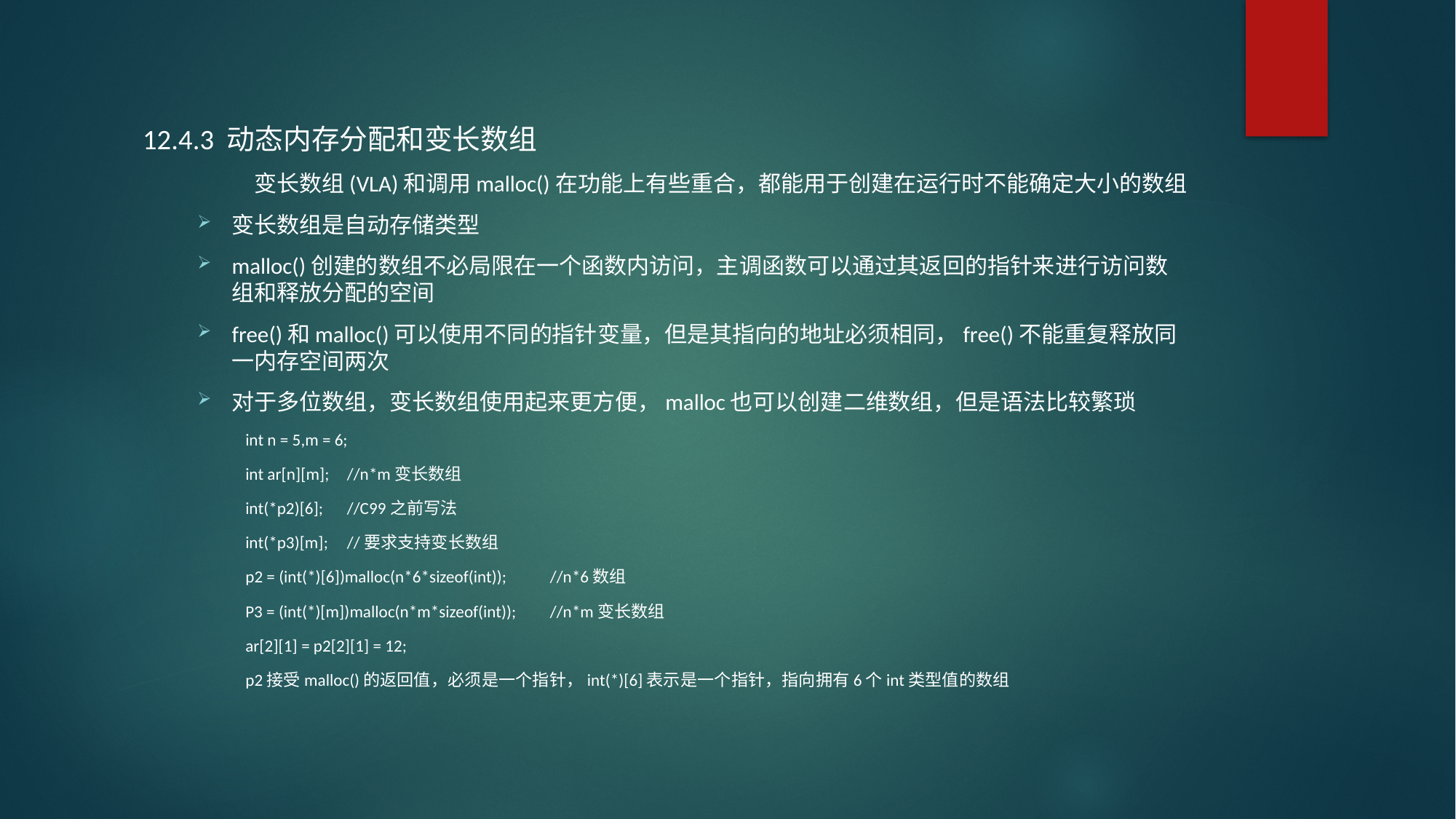

12.4.3 动态内存分配和变长数组
	 变长数组(VLA)和调用malloc()在功能上有些重合，都能用于创建在运行时不能确定大小的数组
变长数组是自动存储类型
malloc()创建的数组不必局限在一个函数内访问，主调函数可以通过其返回的指针来进行访问数组和释放分配的空间
free()和malloc()可以使用不同的指针变量，但是其指向的地址必须相同，free()不能重复释放同一内存空间两次
对于多位数组，变长数组使用起来更方便，malloc也可以创建二维数组，但是语法比较繁琐
int n = 5,m = 6;
int ar[n][m];	//n*m变长数组
int(*p2)[6];	//C99之前写法
int(*p3)[m];	//要求支持变长数组
p2 = (int(*)[6])malloc(n*6*sizeof(int));	//n*6数组
P3 = (int(*)[m])malloc(n*m*sizeof(int));	//n*m变长数组
ar[2][1] = p2[2][1] = 12;
p2接受malloc()的返回值，必须是一个指针，int(*)[6]表示是一个指针，指向拥有6个int类型值的数组